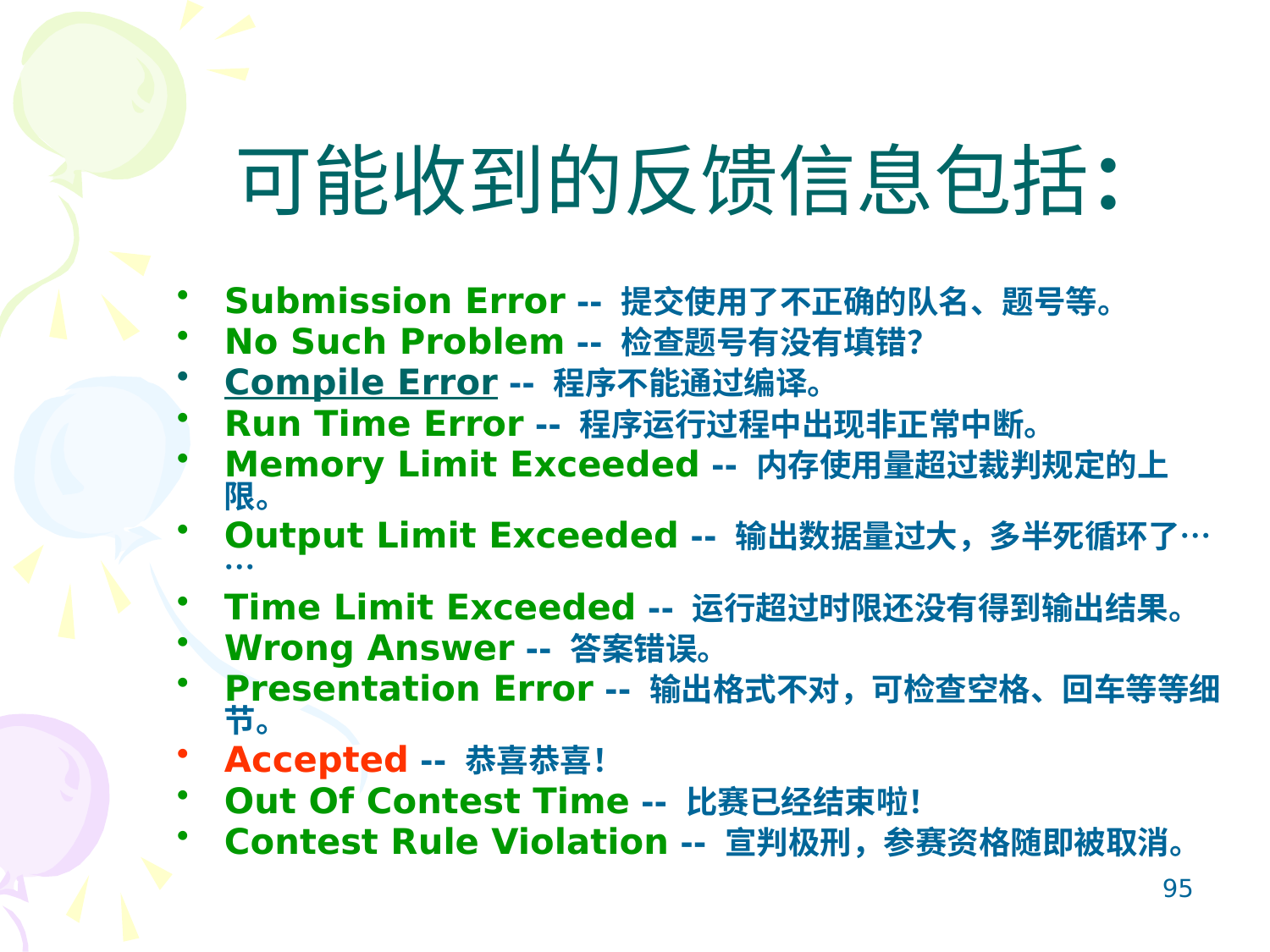

可能收到的反馈信息包括：
Submission Error -- 提交使用了不正确的队名、题号等。
No Such Problem -- 检查题号有没有填错？
Compile Error -- 程序不能通过编译。
Run Time Error -- 程序运行过程中出现非正常中断。
Memory Limit Exceeded -- 内存使用量超过裁判规定的上限。
Output Limit Exceeded -- 输出数据量过大，多半死循环了……
Time Limit Exceeded -- 运行超过时限还没有得到输出结果。
Wrong Answer -- 答案错误。
Presentation Error -- 输出格式不对，可检查空格、回车等等细节。
Accepted -- 恭喜恭喜！
Out Of Contest Time -- 比赛已经结束啦！
Contest Rule Violation -- 宣判极刑，参赛资格随即被取消。

95